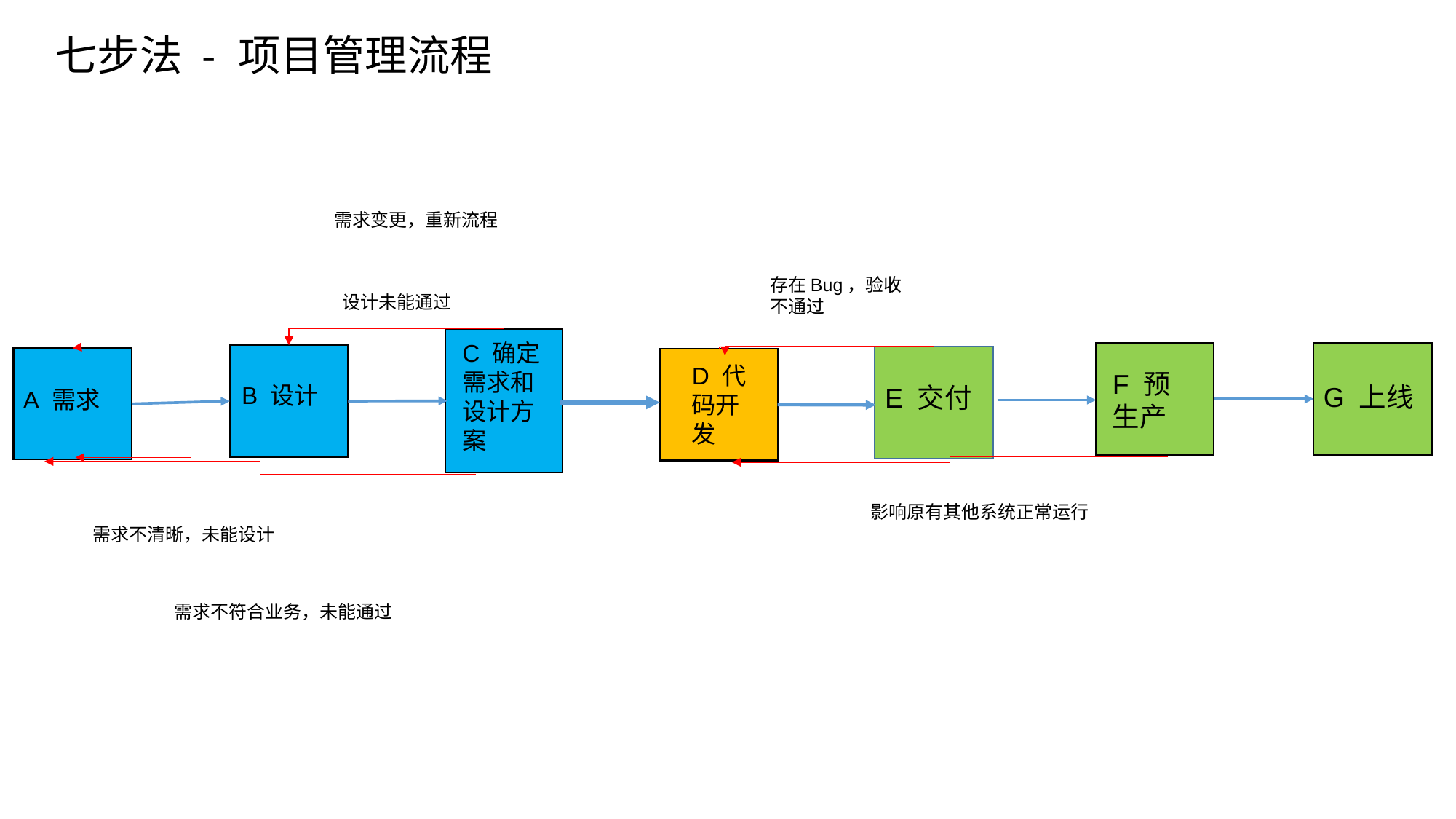

七步法 - 项目管理流程
需求变更，重新流程

存在Bug，验收不通过

设计未能通过

C 确定需求和设计方案

D 代码开发
F 预生产
B 设计
G 上线
E 交付
A 需求
影响原有其他系统正常运行

需求不清晰，未能设计

需求不符合业务，未能通过